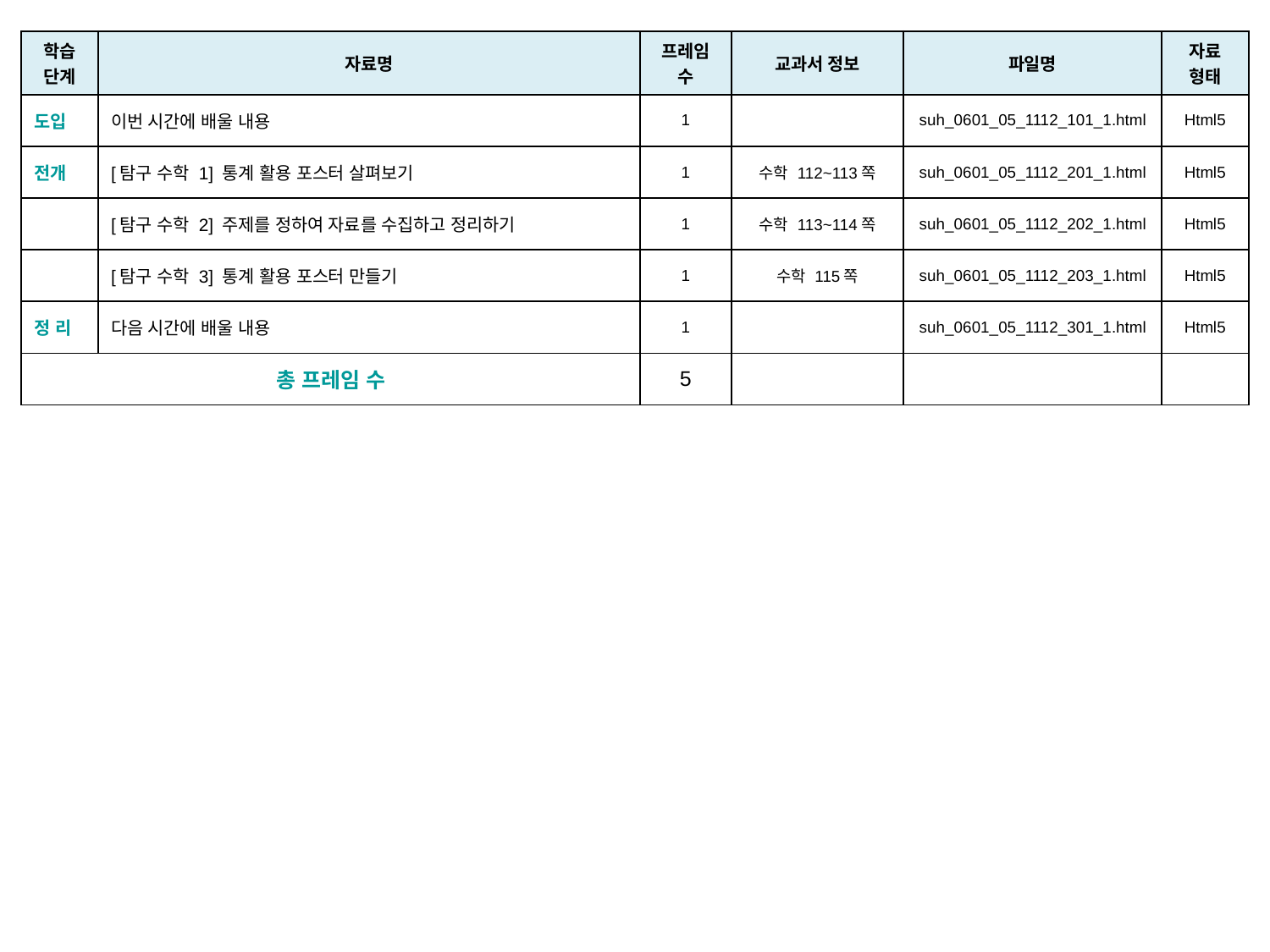

| 학습 단계 | 자료명 | 프레임 수 | 교과서 정보 | 파일명 | 자료 형태 |
| --- | --- | --- | --- | --- | --- |
| 도입 | 이번 시간에 배울 내용 | 1 |  | suh\_0601\_05\_1112\_101\_1.html | Html5 |
| 전개 | [탐구 수학 1] 통계 활용 포스터 살펴보기 | 1 | 수학 112~113쪽 | suh\_0601\_05\_1112\_201\_1.html | Html5 |
|  | [탐구 수학 2] 주제를 정하여 자료를 수집하고 정리하기 | 1 | 수학 113~114쪽 | suh\_0601\_05\_1112\_202\_1.html | Html5 |
|  | [탐구 수학 3] 통계 활용 포스터 만들기 | 1 | 수학 115쪽 | suh\_0601\_05\_1112\_203\_1.html | Html5 |
| 정 리 | 다음 시간에 배울 내용 | 1 |  | suh\_0601\_05\_1112\_301\_1.html | Html5 |
| 총 프레임 수 |  | 5 |  |  |  |